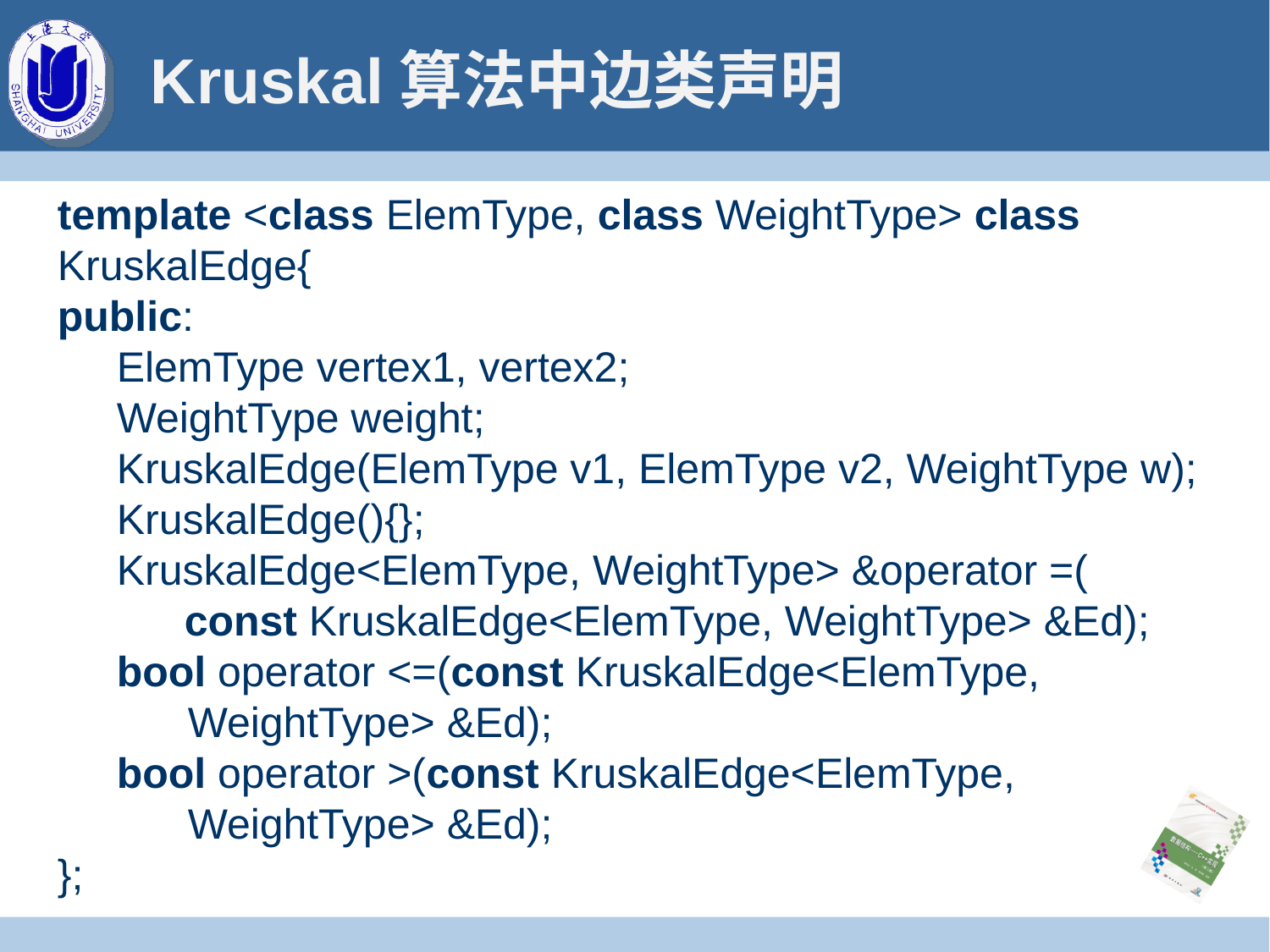

# Kruskal算法中边类声明
template <class ElemType, class WeightType> class KruskalEdge{
public:
     ElemType vertex1, vertex2;
     WeightType weight;
     KruskalEdge(ElemType v1, ElemType v2, WeightType w);
     KruskalEdge(){};
     KruskalEdge<ElemType, WeightType> &operator =(
	const KruskalEdge<ElemType, WeightType> &Ed);
     bool operator <=(const KruskalEdge<ElemType,
           WeightType> &Ed);
     bool operator >(const KruskalEdge<ElemType,
           WeightType> &Ed);
};